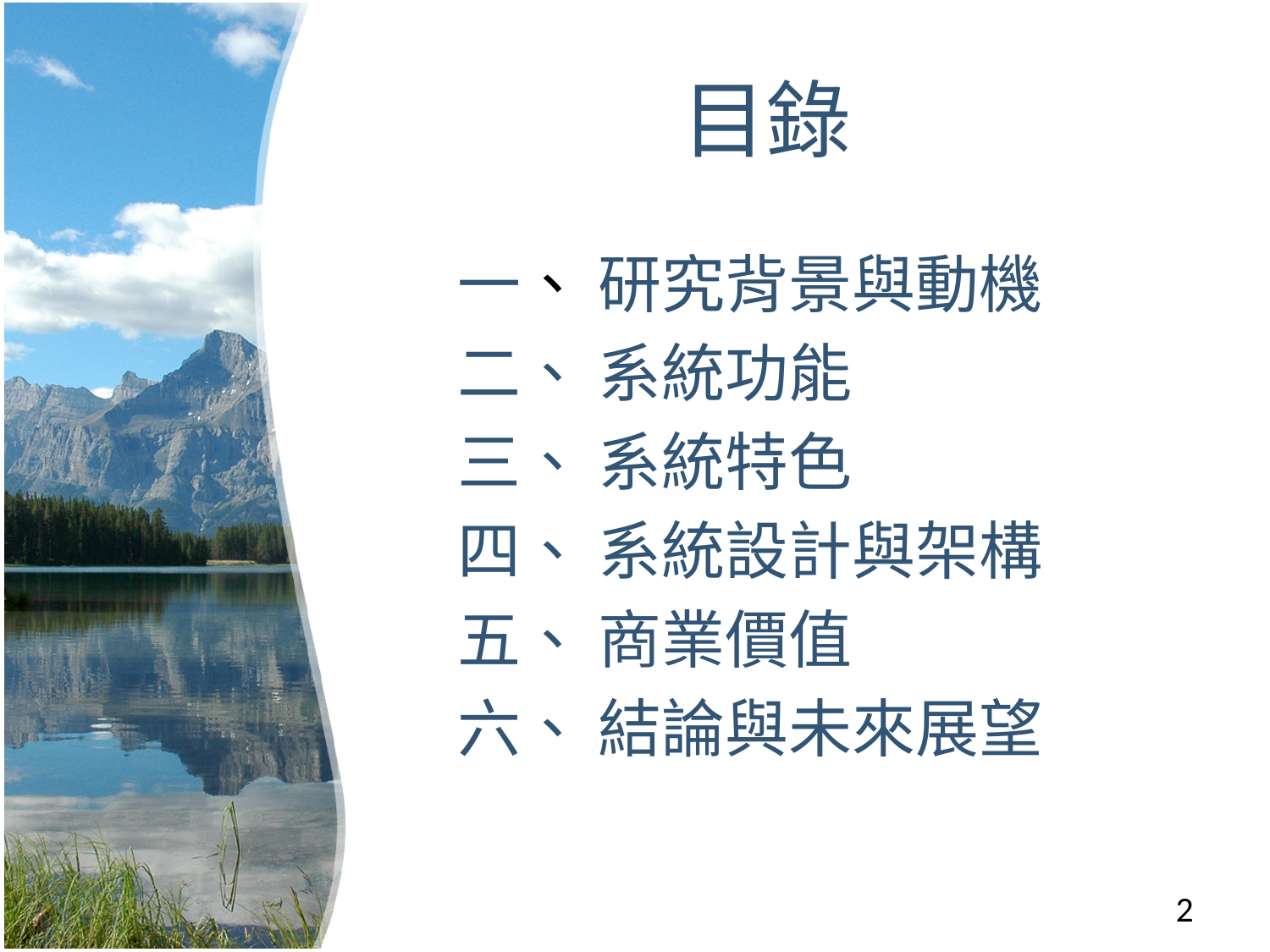

# 目錄
一、 研究背景與動機
二、 系統功能
三、 系統特色
四、 系統設計與架構
五、 商業價值
六、 結論與未來展望

2